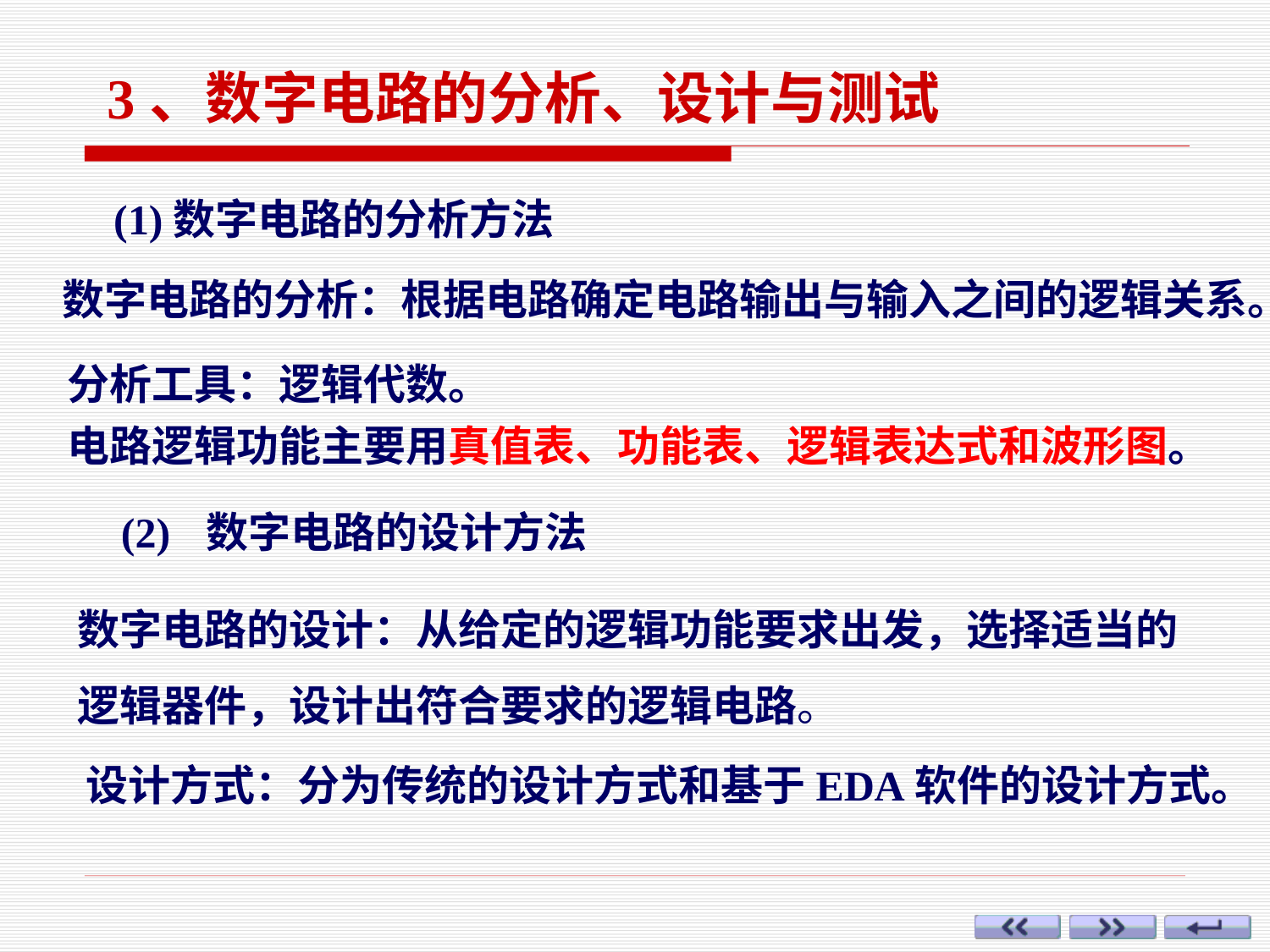

3、数字电路的分析、设计与测试
(1)数字电路的分析方法
数字电路的分析：根据电路确定电路输出与输入之间的逻辑关系。
分析工具：逻辑代数。
电路逻辑功能主要用真值表、功能表、逻辑表达式和波形图。
(2) 数字电路的设计方法
数字电路的设计：从给定的逻辑功能要求出发，选择适当的逻辑器件，设计出符合要求的逻辑电路。
设计方式：分为传统的设计方式和基于EDA软件的设计方式。